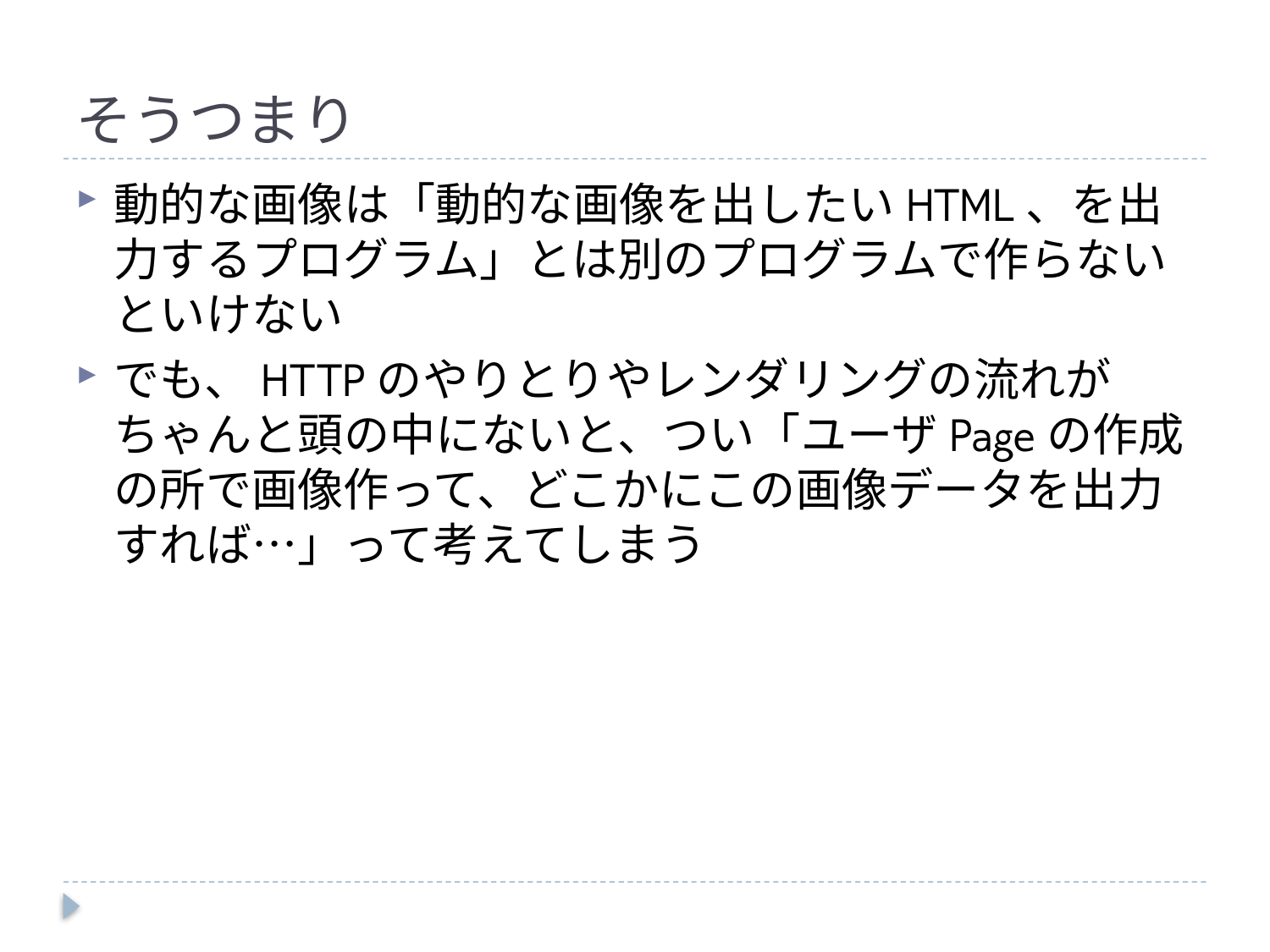

# そうつまり
動的な画像は「動的な画像を出したいHTML、を出力するプログラム」とは別のプログラムで作らないといけない
でも、HTTPのやりとりやレンダリングの流れがちゃんと頭の中にないと、つい「ユーザPageの作成の所で画像作って、どこかにこの画像データを出力すれば…」って考えてしまう